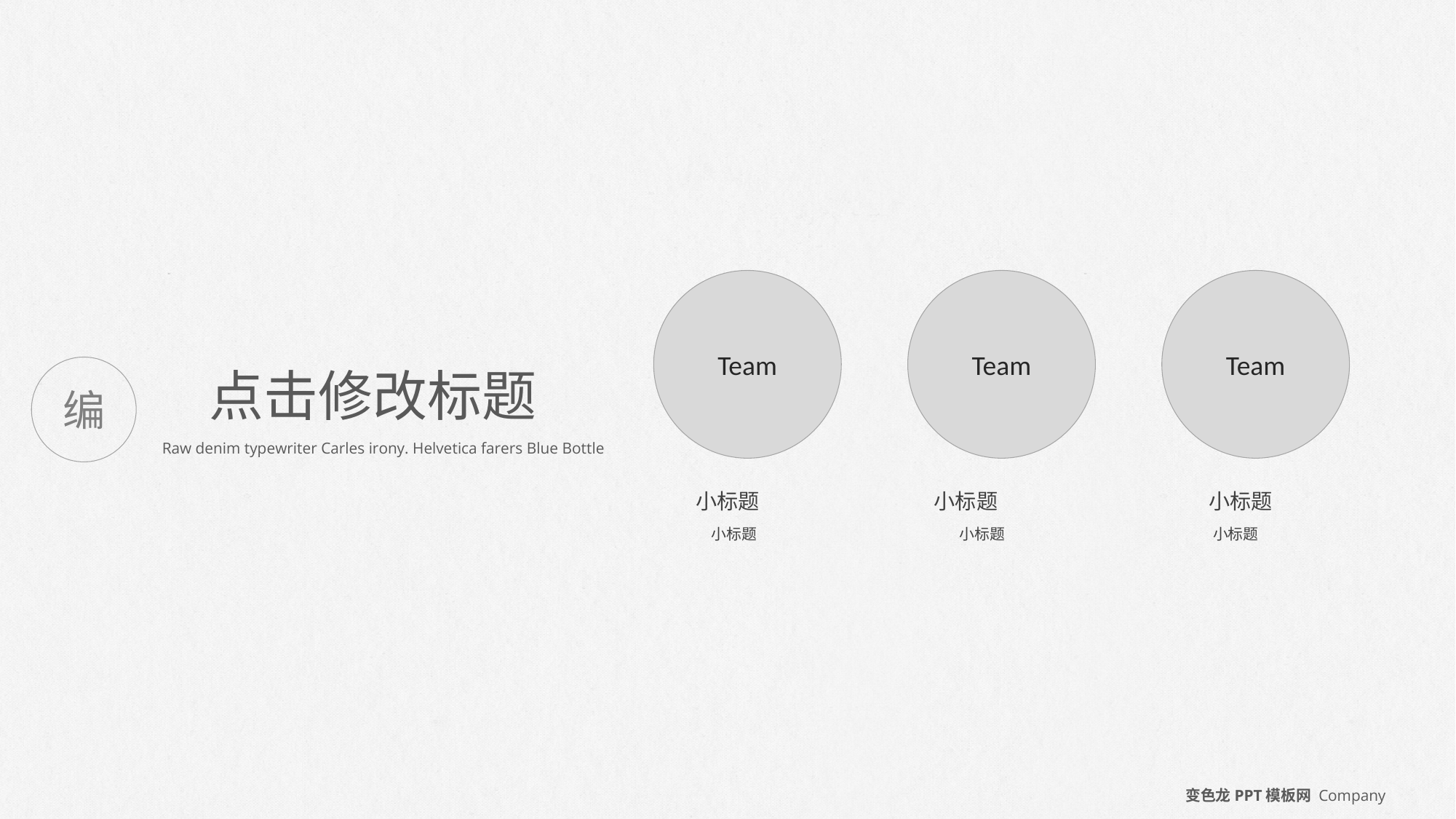

Team
Team
Team
点击修改标题
编
Raw denim typewriter Carles irony. Helvetica farers Blue Bottle
小标题
小标题
小标题
小标题
小标题
小标题
变色龙PPT模板网 Company